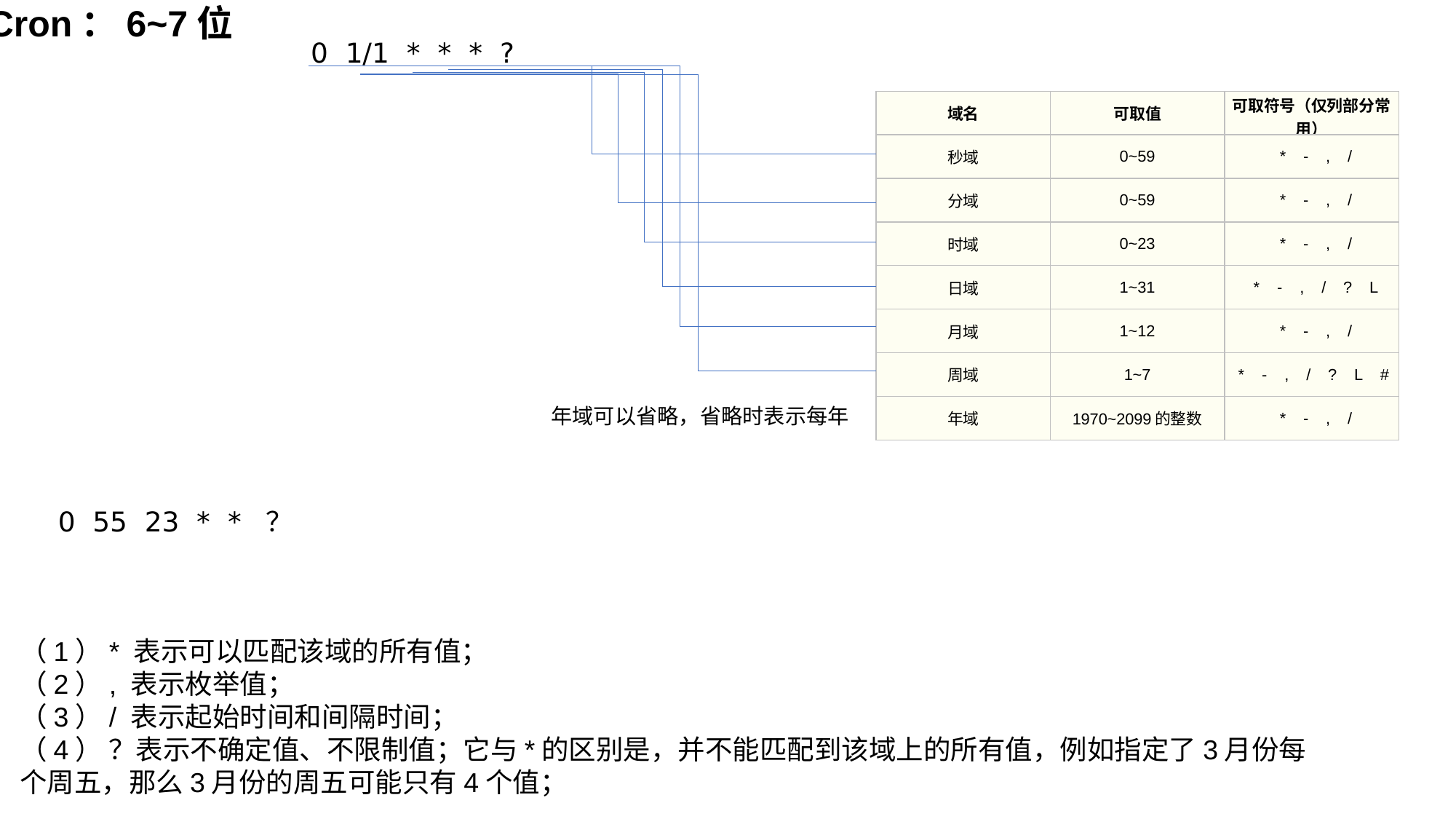

Cron：6~7位
0  1/1  *  *  *  ?
| 域名 | 可取值 | 可取符号（仅列部分常用） |
| --- | --- | --- |
| 秒域 | 0~59 | \*    -    ,    / |
| 分域 | 0~59 | \*    -    ,    / |
| 时域 | 0~23 | \*    -    ,    / |
| 日域 | 1~31 | \*    -    ,    /    ?    L |
| 月域 | 1~12 | \*    -    ,    / |
| 周域 | 1~7 | \*    -    ,    /    ?    L    # |
| 年域 | 1970~2099的整数 | \*    -    ,    / |
年域可以省略，省略时表示每年
0  55  23  *  *  ？
（1）* 表示可以匹配该域的所有值；
（2）, 表示枚举值；
（3）/ 表示起始时间和间隔时间；
（4） ？表示不确定值、不限制值；它与*的区别是，并不能匹配到该域上的所有值，例如指定了3月份每个周五，那么3月份的周五可能只有4个值；